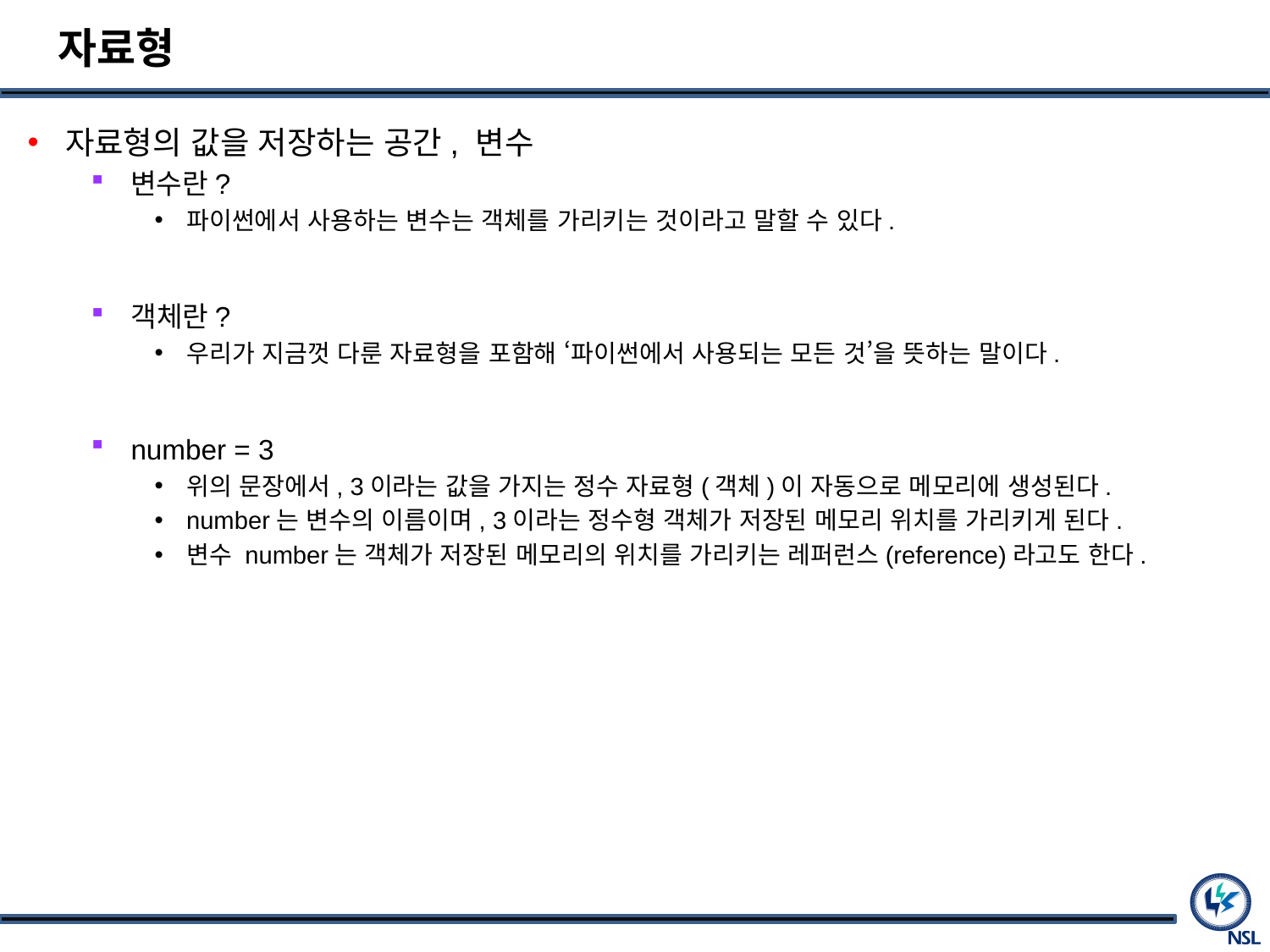

# 자료형
자료형의 값을 저장하는 공간, 변수
변수란?
파이썬에서 사용하는 변수는 객체를 가리키는 것이라고 말할 수 있다.

객체란?
우리가 지금껏 다룬 자료형을 포함해 ‘파이썬에서 사용되는 모든 것’을 뜻하는 말이다.

number = 3
위의 문장에서, 3이라는 값을 가지는 정수 자료형(객체)이 자동으로 메모리에 생성된다.
number는 변수의 이름이며, 3이라는 정수형 객체가 저장된 메모리 위치를 가리키게 된다.
변수 number는 객체가 저장된 메모리의 위치를 가리키는 레퍼런스(reference)라고도 한다.